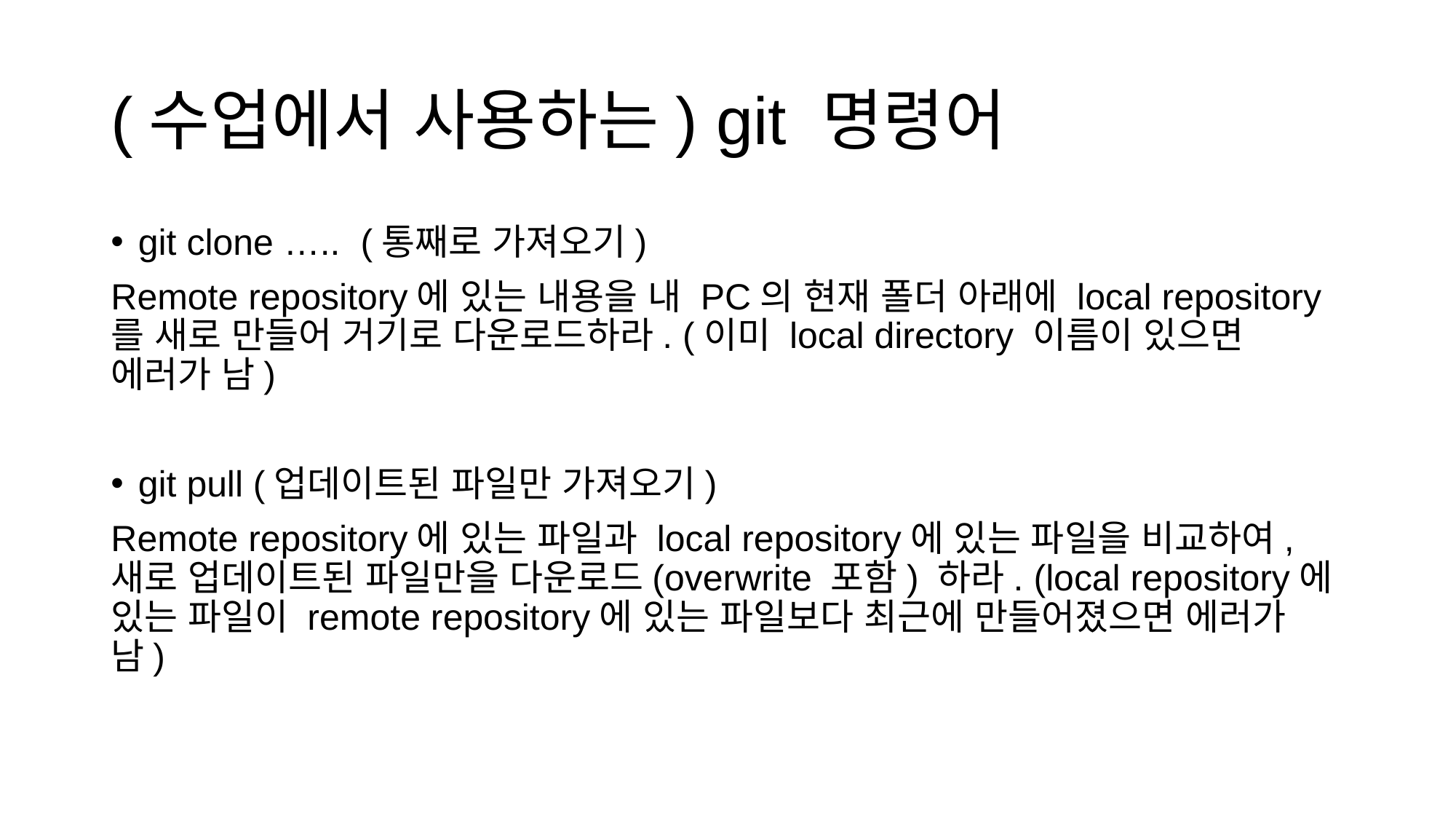

# (수업에서 사용하는) git 명령어
git clone …..  (통째로 가져오기)
Remote repository에 있는 내용을 내 PC의 현재 폴더 아래에 local repository를 새로 만들어 거기로 다운로드하라. (이미 local directory 이름이 있으면 에러가 남)

git pull (업데이트된 파일만 가져오기)
Remote repository에 있는 파일과 local repository에 있는 파일을 비교하여, 새로 업데이트된 파일만을 다운로드(overwrite 포함) 하라. (local repository에 있는 파일이 remote repository에 있는 파일보다 최근에 만들어졌으면 에러가 남)